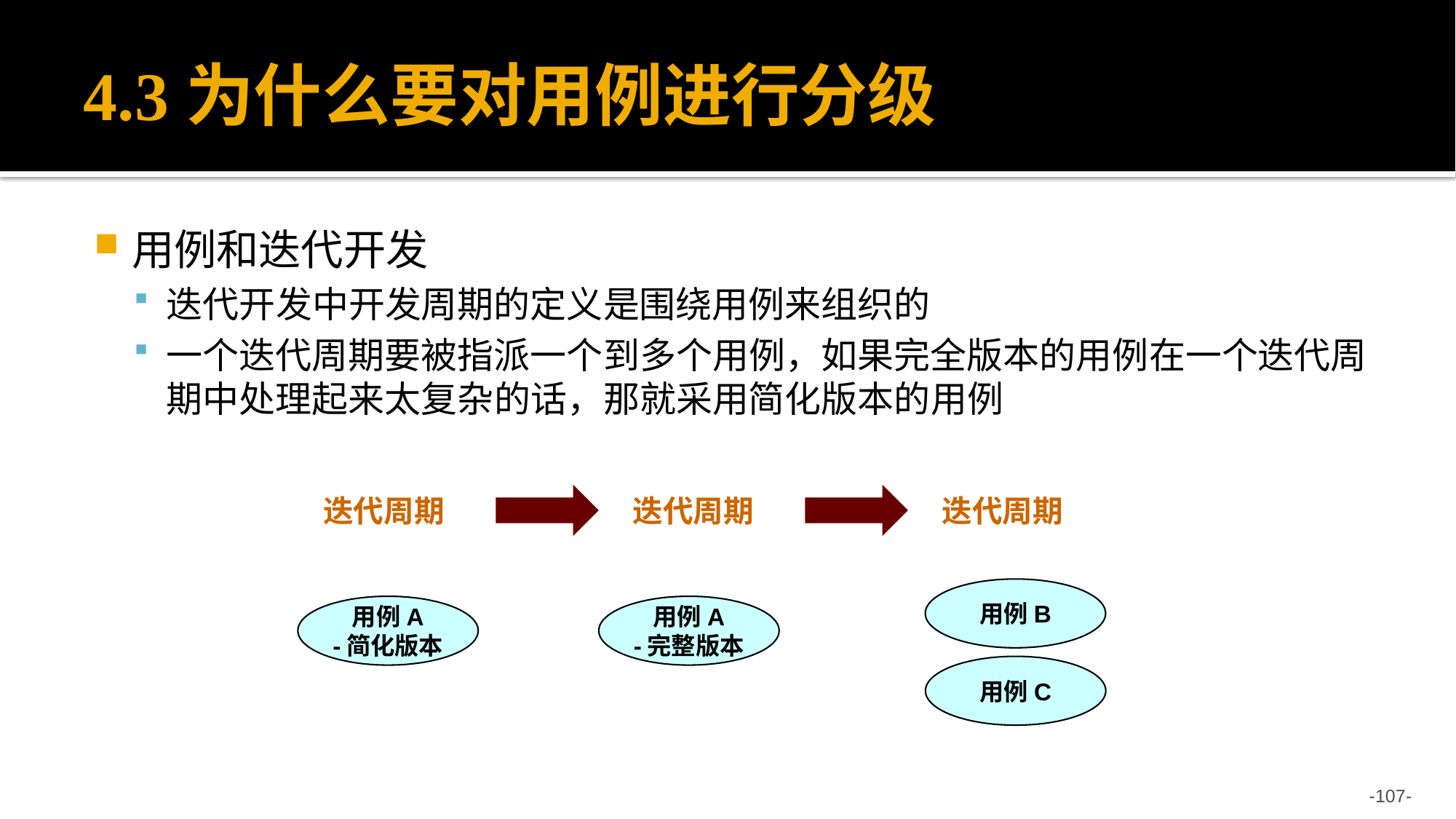

# 4.3为什么要对用例进行分级
用例和迭代开发
迭代开发中开发周期的定义是围绕用例来组织的
一个迭代周期要被指派一个到多个用例，如果完全版本的用例在一个迭代周期中处理起来太复杂的话，那就采用简化版本的用例

迭代周期
迭代周期
迭代周期

用例B
用例A
-简化版本
用例A
-完整版本
用例C
-107-